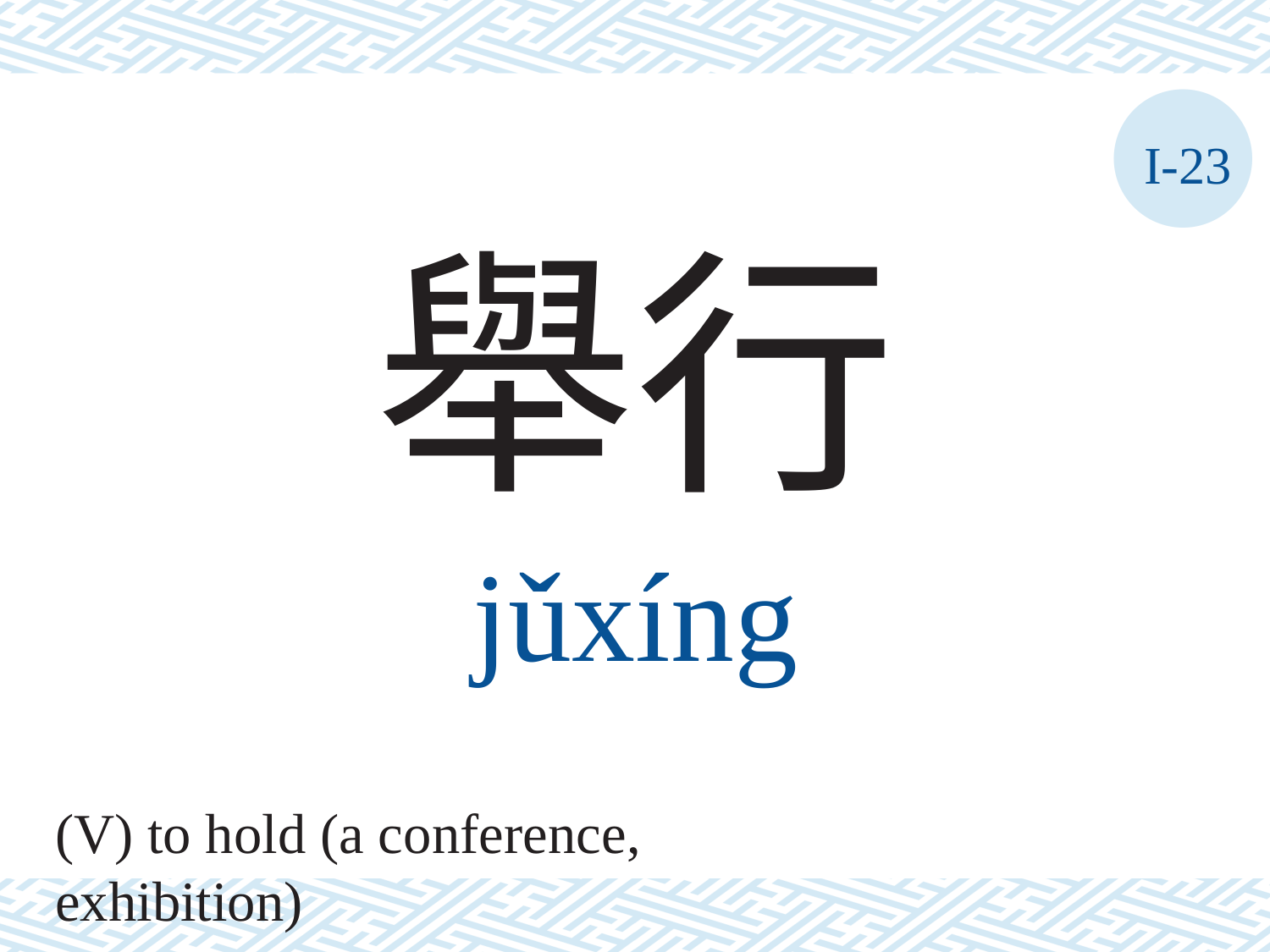

I-23
舉行
jǔxíng
(V) to hold (a conference, exhibition)